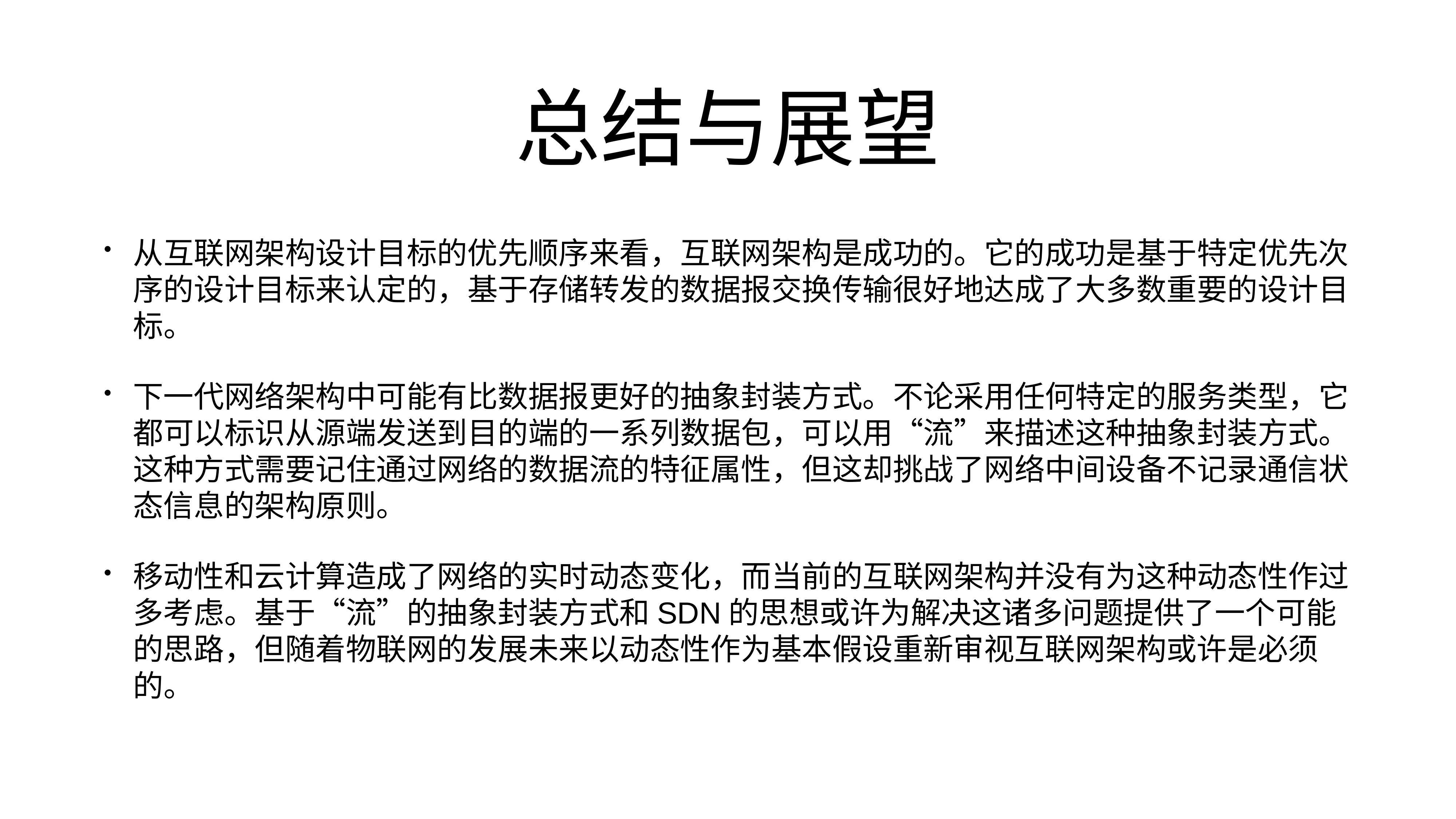

# 总结与展望
从互联网架构设计目标的优先顺序来看，互联网架构是成功的。它的成功是基于特定优先次序的设计目标来认定的，基于存储转发的数据报交换传输很好地达成了大多数重要的设计目标。
下一代网络架构中可能有比数据报更好的抽象封装方式。不论采用任何特定的服务类型，它都可以标识从源端发送到目的端的一系列数据包，可以用“流”来描述这种抽象封装方式。这种方式需要记住通过网络的数据流的特征属性，但这却挑战了网络中间设备不记录通信状态信息的架构原则。
移动性和云计算造成了网络的实时动态变化，而当前的互联网架构并没有为这种动态性作过多考虑。基于“流”的抽象封装方式和SDN的思想或许为解决这诸多问题提供了一个可能的思路，但随着物联网的发展未来以动态性作为基本假设重新审视互联网架构或许是必须的。